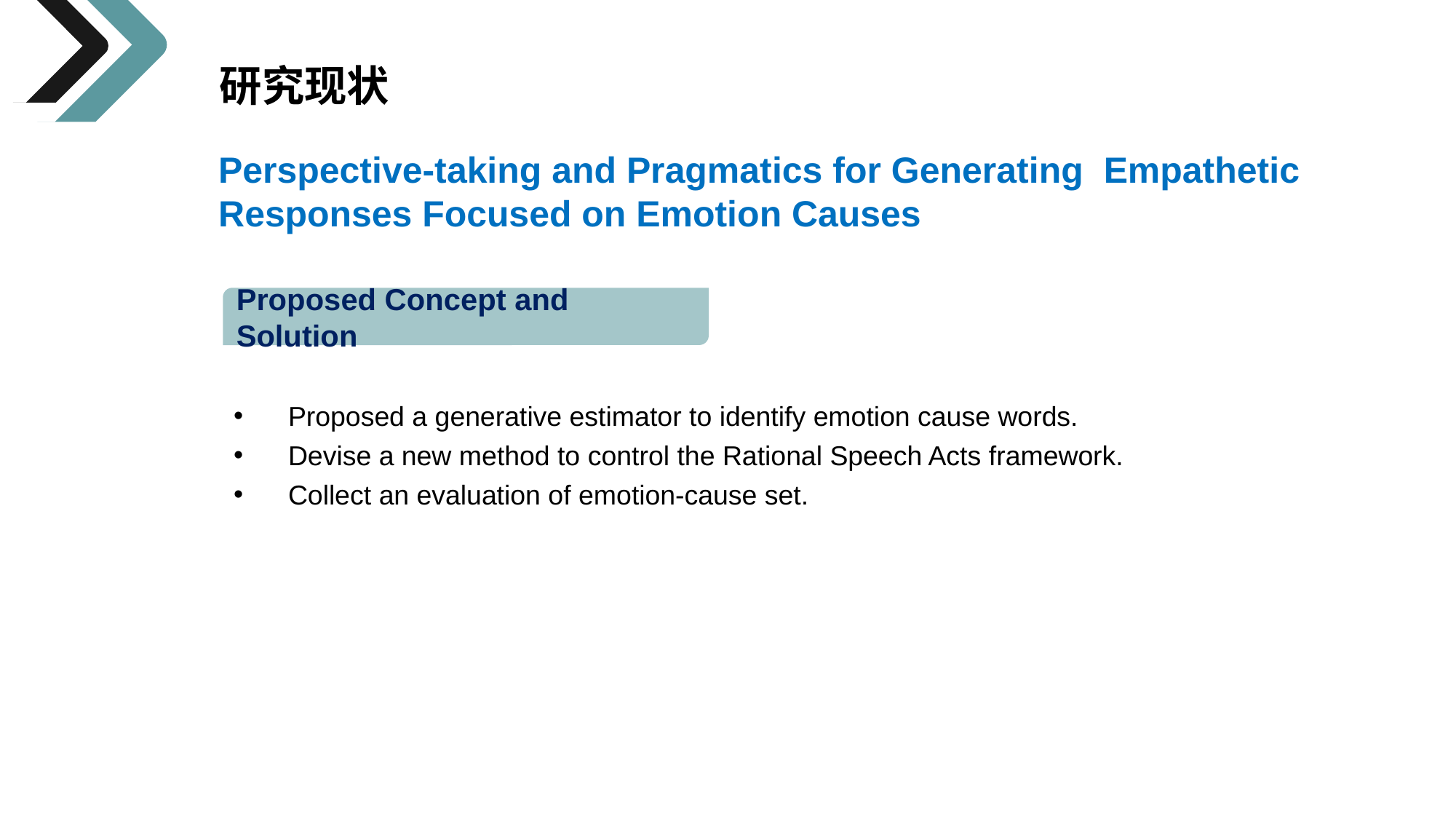

研究现状
Perspective-taking and Pragmatics for Generating  Empathetic Responses Focused on Emotion Causes
Proposed Concept and Solution
Proposed a generative estimator to identify emotion cause words.
Devise a new method to control the Rational Speech Acts framework.
Collect an evaluation of emotion-cause set.